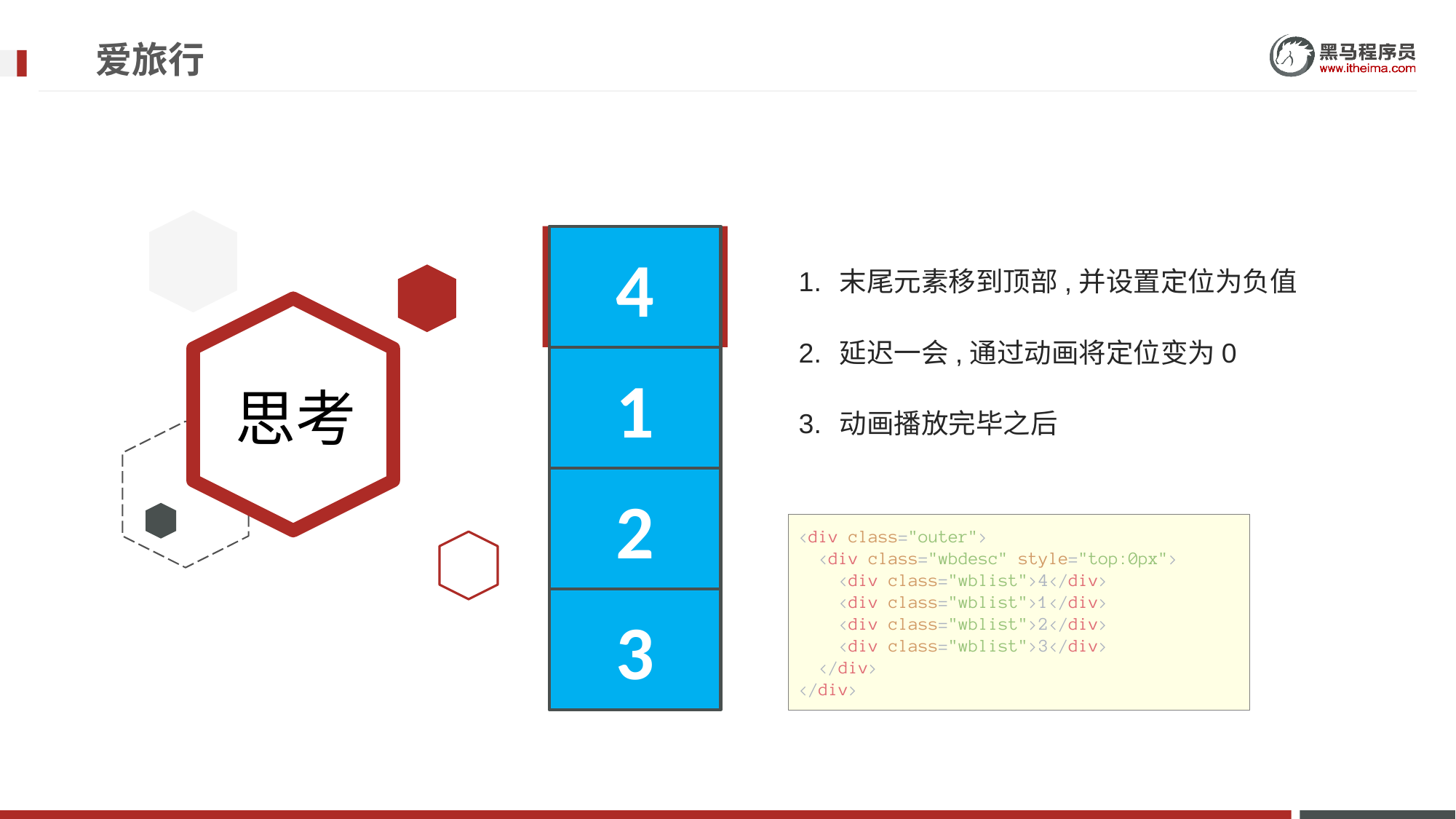

# 爱旅行

4
末尾元素移到顶部,并设置定位为负值
延迟一会,通过动画将定位变为0
动画播放完毕之后

1
2
<div class="outer">
  <div class="wbdesc" style="top:0px">
    <div class="wblist">4</div>
    <div class="wblist">1</div>
    <div class="wblist">2</div>
    <div class="wblist">3</div>
  </div>
</div>
3